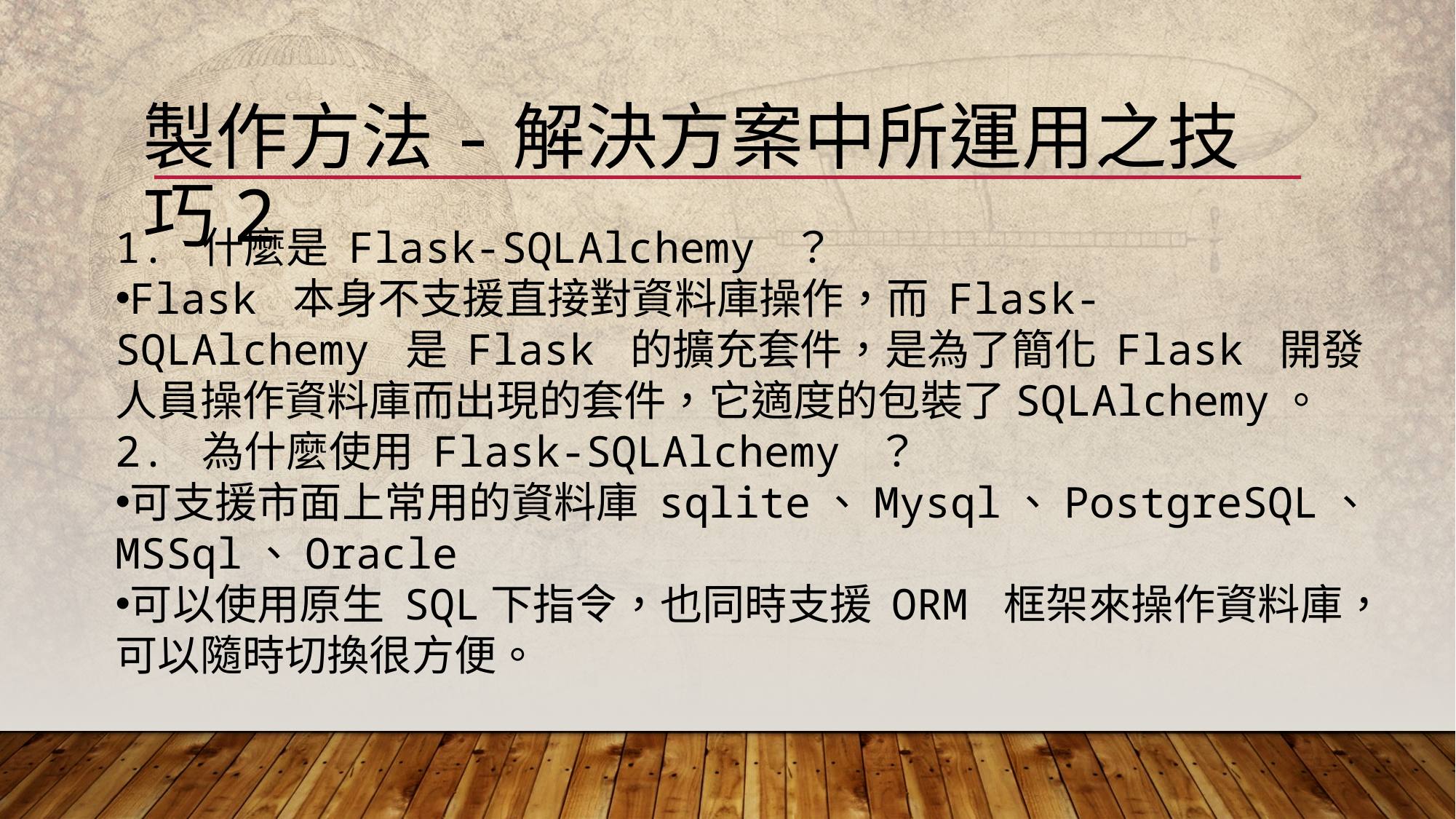

# 製作方法-解決方案中所運用之技巧2
1. 什麼是 Flask-SQLAlchemy ？
Flask 本身不支援直接對資料庫操作，而 Flask-SQLAlchemy 是 Flask 的擴充套件，是為了簡化 Flask 開發人員操作資料庫而出現的套件，它適度的包裝了SQLAlchemy。
2. 為什麼使用 Flask-SQLAlchemy ？
可支援市面上常用的資料庫 sqlite、Mysql、PostgreSQL、MSSql、Oracle
可以使用原生 SQL下指令，也同時支援 ORM 框架來操作資料庫，可以隨時切換很方便。